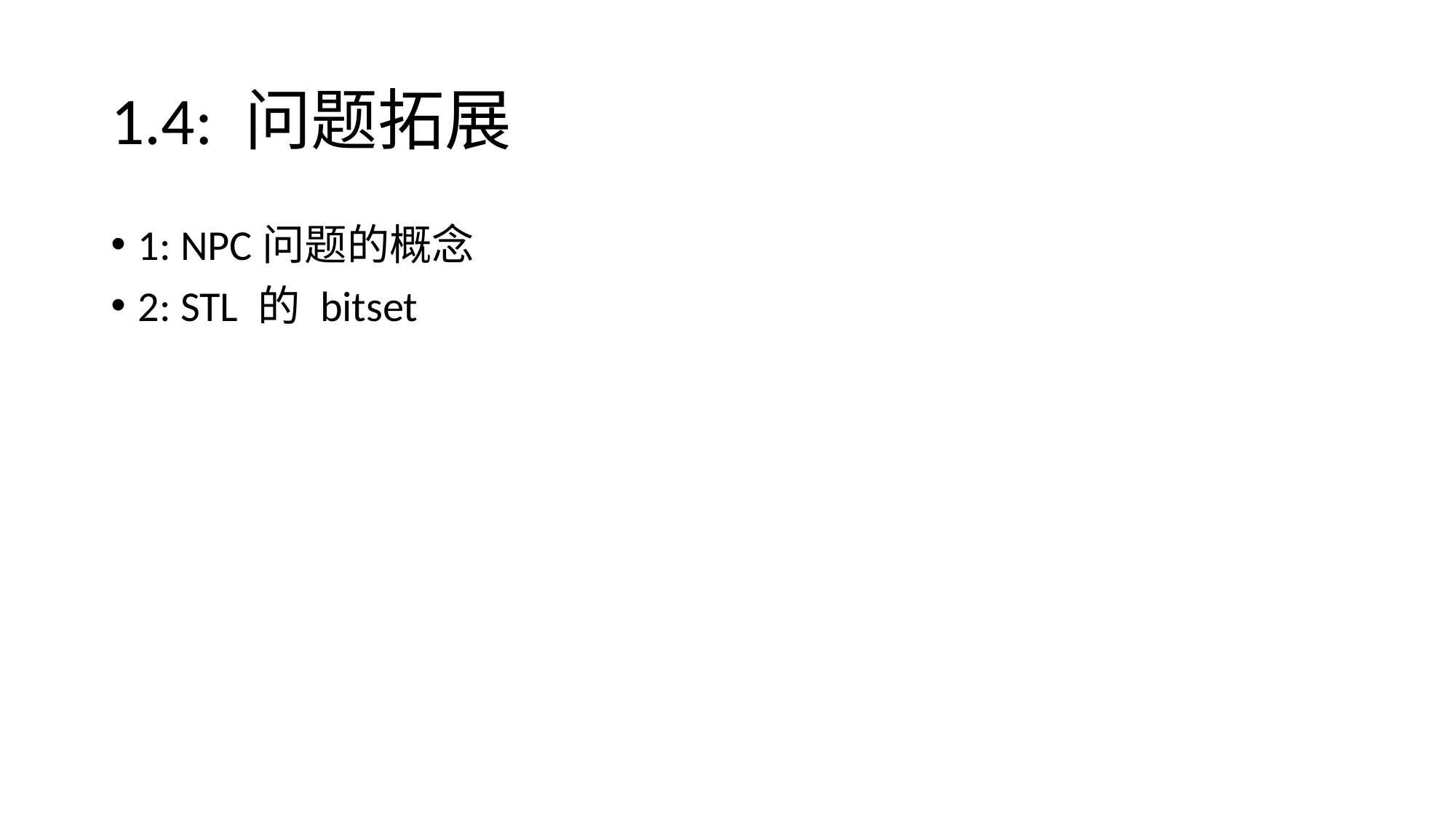

# 1.4: 问题拓展
1: NPC问题的概念
2: STL 的 bitset